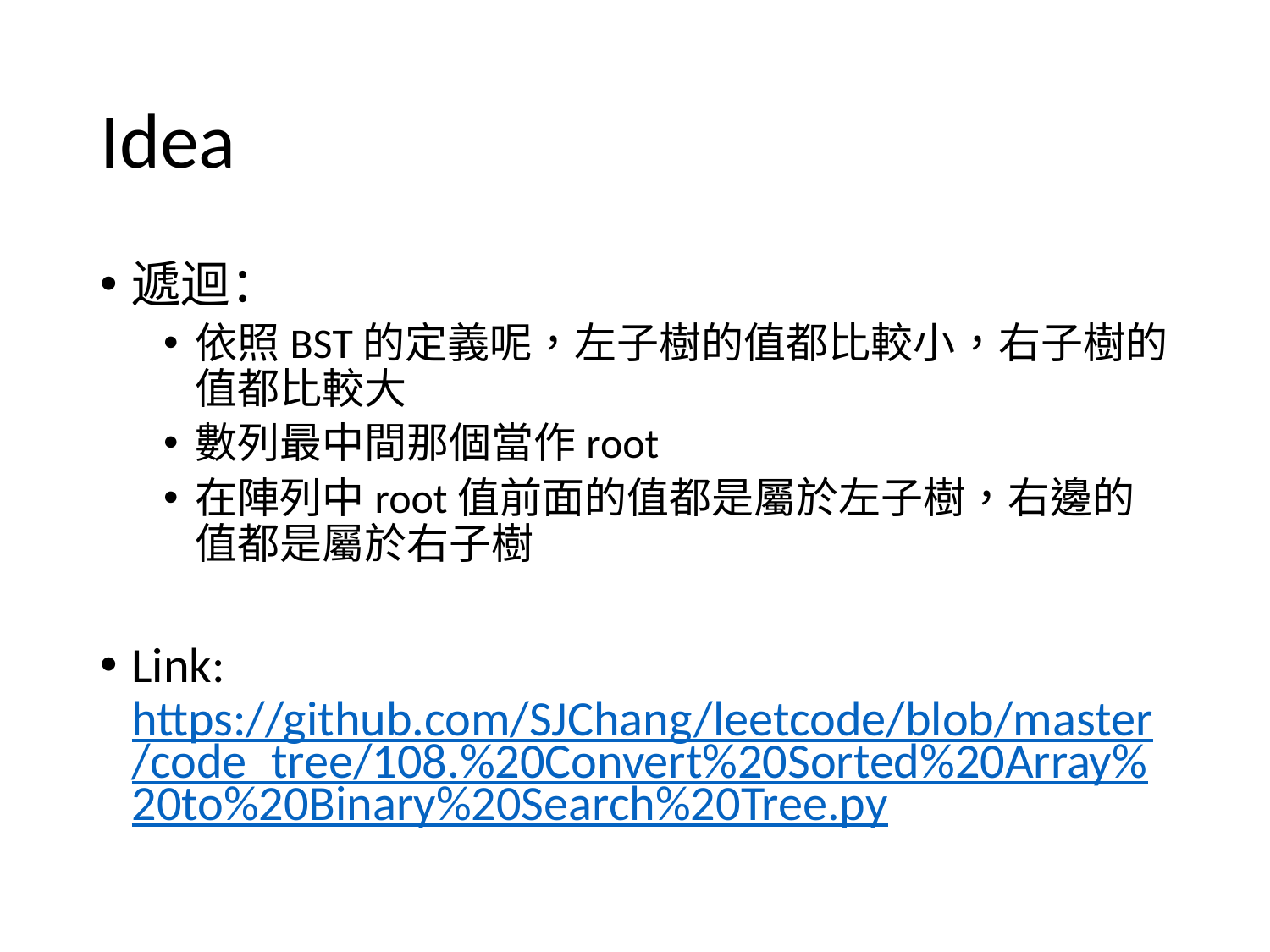

# Idea
遞迴：
依照BST的定義呢，左子樹的值都比較小，右子樹的值都比較大
數列最中間那個當作root
在陣列中root值前面的值都是屬於左子樹，右邊的值都是屬於右子樹

Link: https://github.com/SJChang/leetcode/blob/master/code_tree/108.%20Convert%20Sorted%20Array%20to%20Binary%20Search%20Tree.py